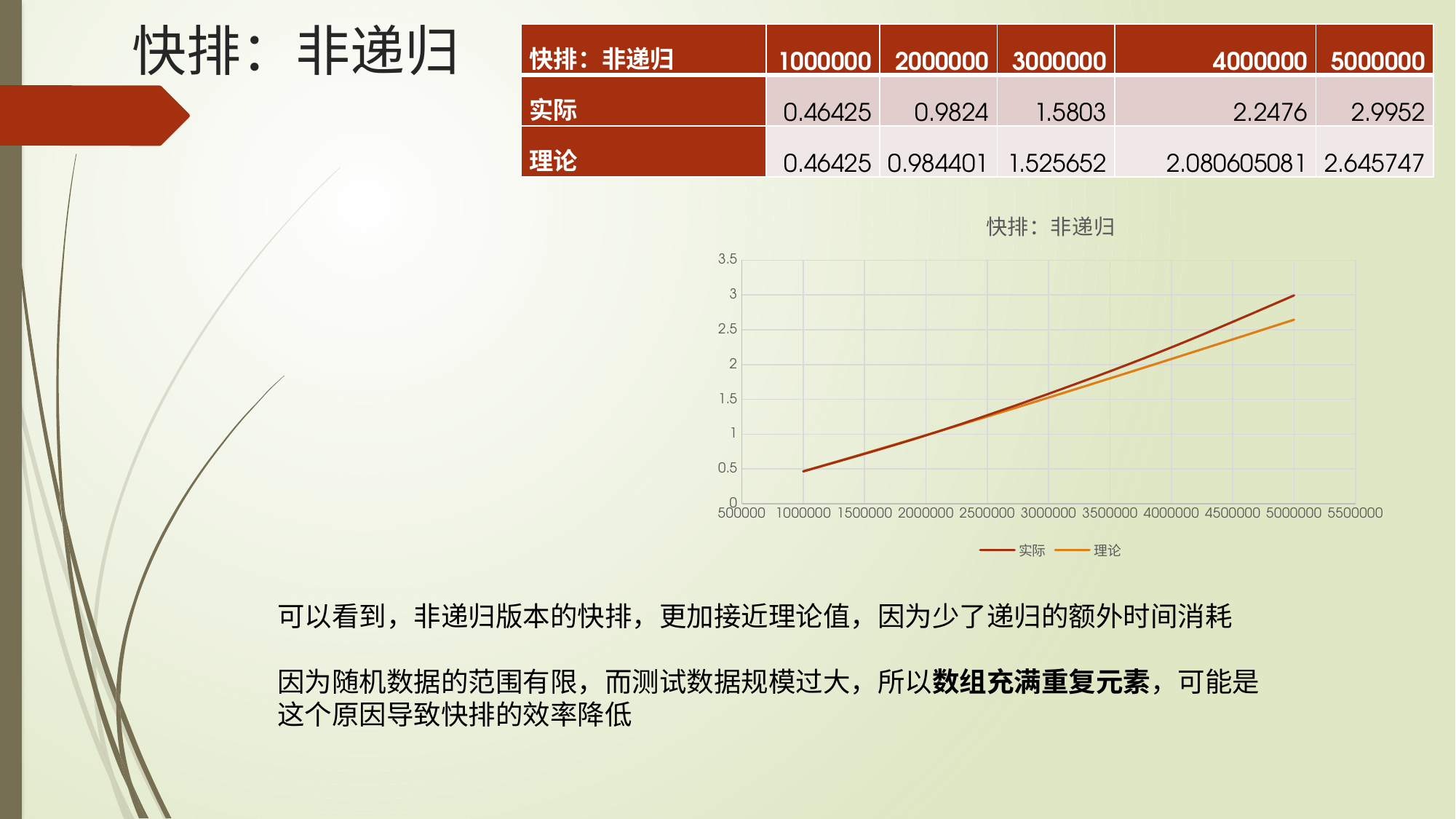

# 快排：非递归
| 快排：非递归 | 1000000 | 2000000 | 3000000 | 4000000 | 5000000 |
| --- | --- | --- | --- | --- | --- |
| 实际 | 0.46425 | 0.9824 | 1.5803 | 2.2476 | 2.9952 |
| 理论 | 0.46425 | 0.984401 | 1.525652 | 2.080605081 | 2.645747 |

### Chart: 快排：非递归

| Category |  |  |
|---|---|---|
可以看到，非递归版本的快排，更加接近理论值，因为少了递归的额外时间消耗

因为随机数据的范围有限，而测试数据规模过大，所以数组充满重复元素，可能是
这个原因导致快排的效率降低